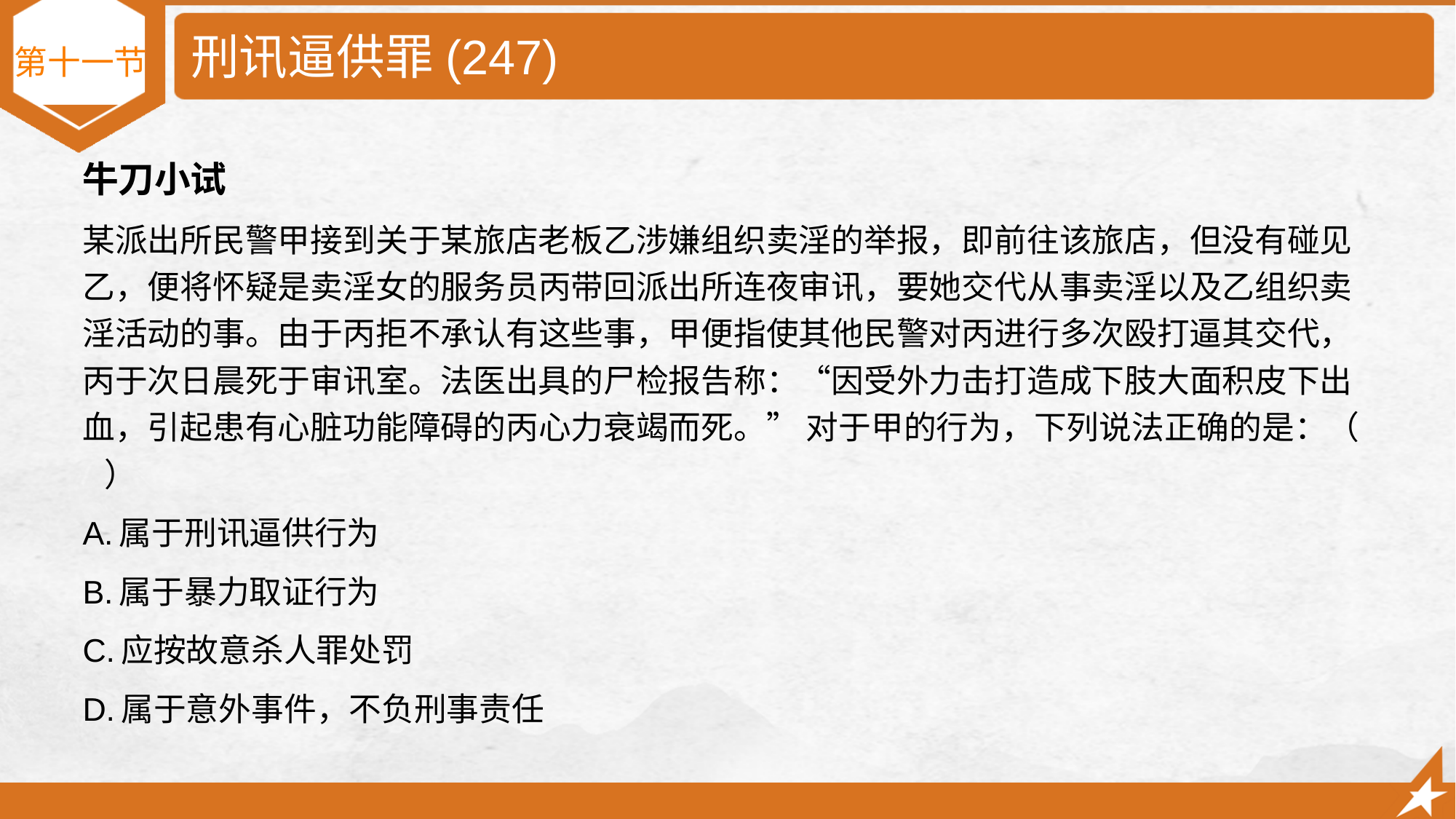

# 刑讯逼供罪(247)
第十一节
牛刀小试
某派出所民警甲接到关于某旅店老板乙涉嫌组织卖淫的举报，即前往该旅店，但没有碰见乙，便将怀疑是卖淫女的服务员丙带回派出所连夜审讯，要她交代从事卖淫以及乙组织卖淫活动的事。由于丙拒不承认有这些事，甲便指使其他民警对丙进行多次殴打逼其交代，丙于次日晨死于审讯室。法医出具的尸检报告称：“因受外力击打造成下肢大面积皮下出血，引起患有心脏功能障碍的丙心力衰竭而死。” 对于甲的行为，下列说法正确的是：（     ）
A.属于刑讯逼供行为
B.属于暴力取证行为
C.应按故意杀人罪处罚
D.属于意外事件，不负刑事责任